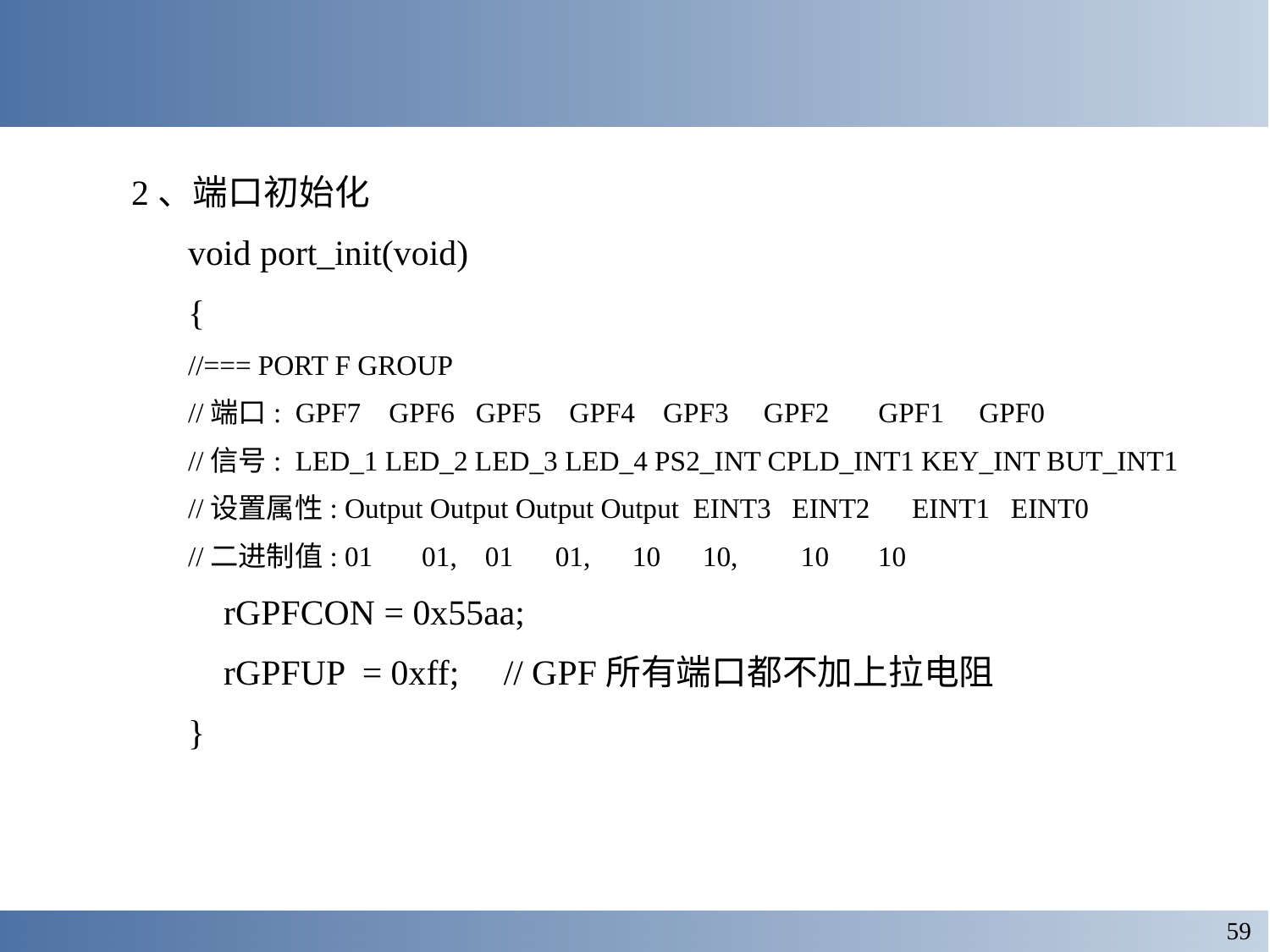

#
2、端口初始化
void port_init(void)
{
//=== PORT F GROUP
//端口:  GPF7    GPF6   GPF5    GPF4    GPF3     GPF2       GPF1     GPF0
//信号:  LED_1 LED_2 LED_3 LED_4 PS2_INT CPLD_INT1 KEY_INT BUT_INT1
//设置属性: Output Output Output Output  EINT3   EINT2      EINT1   EINT0
//二进制值: 01       01,    01      01,      10      10,         10       10
    rGPFCON = 0x55aa;
    rGPFUP  = 0xff;     // GPF所有端口都不加上拉电阻
}